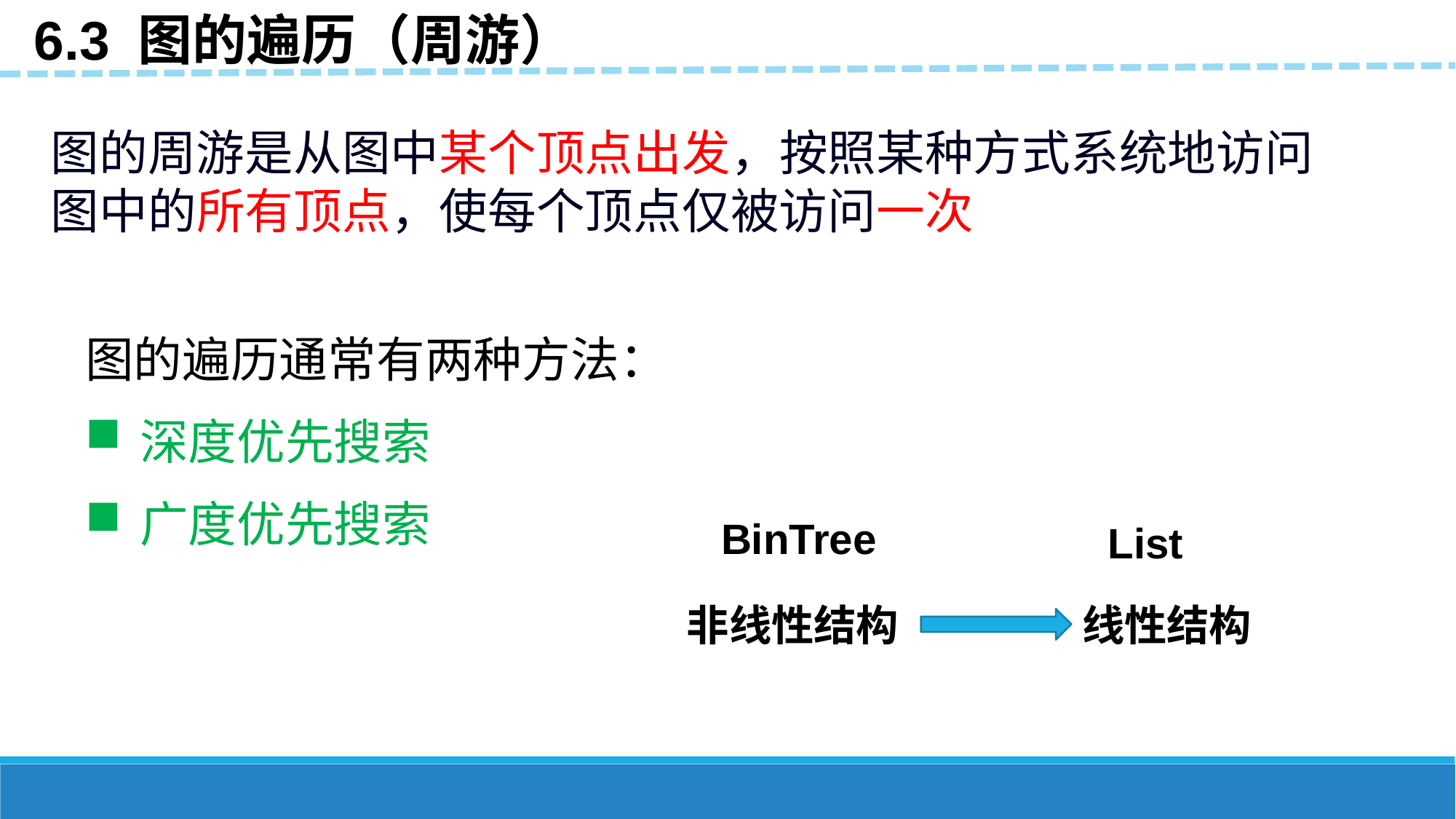

6.3 图的遍历（周游）
图的周游是从图中某个顶点出发，按照某种方式系统地访问图中的所有顶点，使每个顶点仅被访问一次
图的遍历通常有两种方法：
深度优先搜索
广度优先搜索
BinTree
List
非线性结构
线性结构